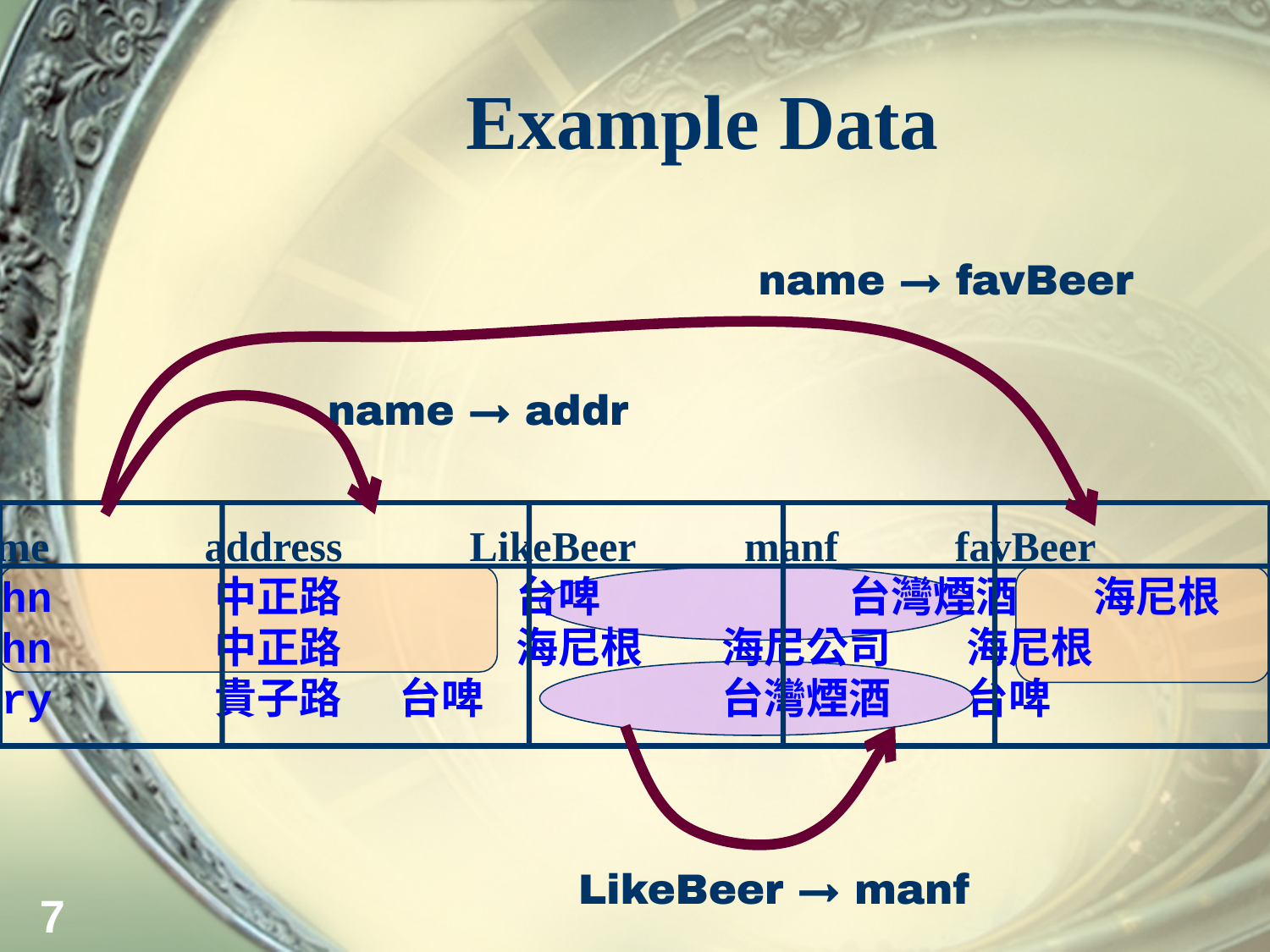

# Example Data
name → favBeer

name → addr

name		address            LikeBeer	   manf           favBeer
John	     中正路	      台啤		 台灣煙酒	海尼根
John	     中正路	      海尼根	 海尼公司	海尼根
Mary	     貴子路      台啤		 台灣煙酒	台啤

LikeBeer → manf
7